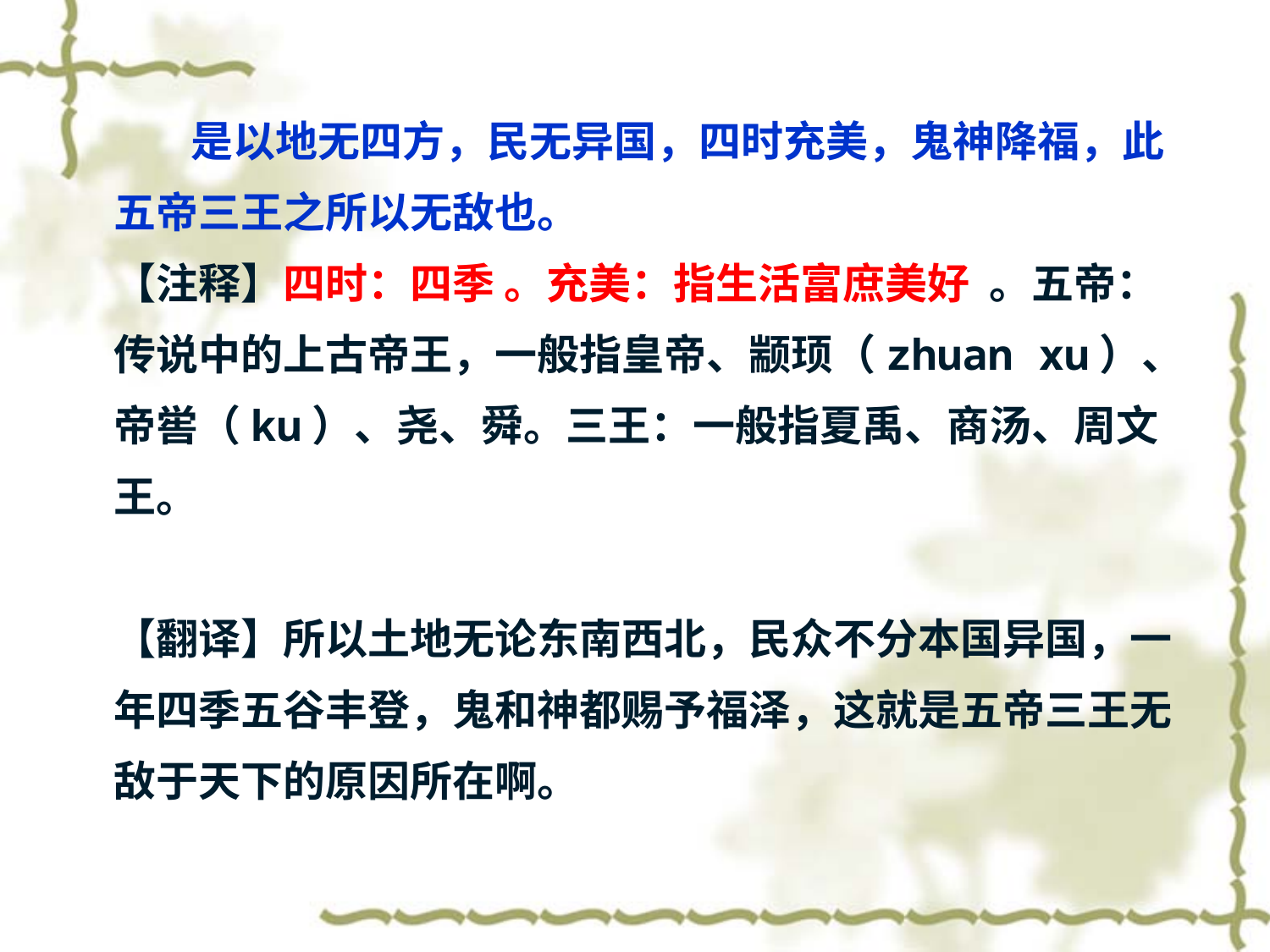

是以地无四方，民无异国，四时充美，鬼神降福，此五帝三王之所以无敌也。
【注释】四时：四季 。充美：指生活富庶美好  。五帝：传说中的上古帝王，一般指皇帝、颛顼（zhuan xu）、帝喾（ku）、尧、舜。三王：一般指夏禹、商汤、周文王。

【翻译】所以土地无论东南西北，民众不分本国异国，一年四季五谷丰登，鬼和神都赐予福泽，这就是五帝三王无敌于天下的原因所在啊。